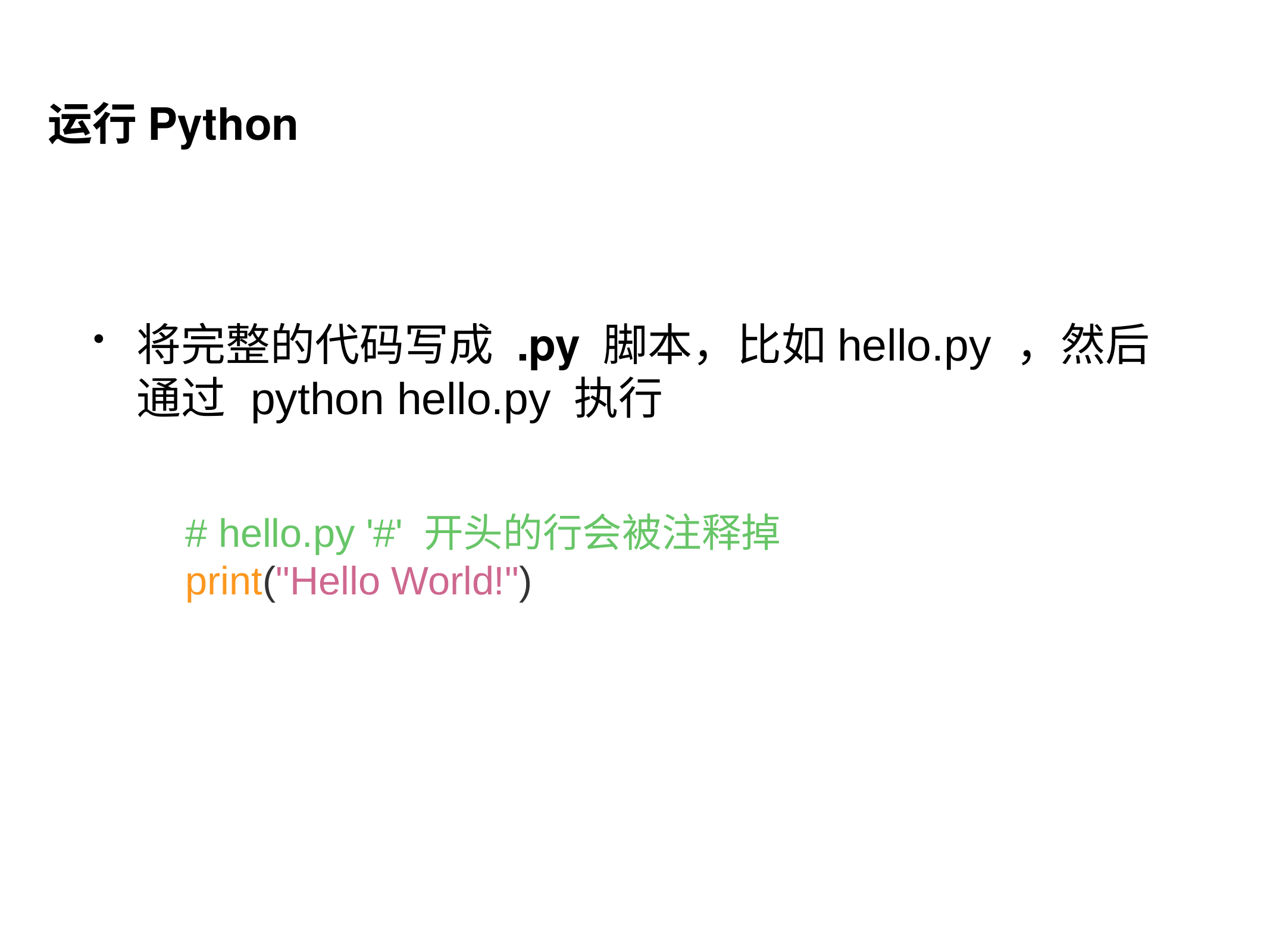

运行Python
将完整的代码写成 .py 脚本，比如 hello.py ，然后通过 python hello.py 执行
# hello.py '#' 开头的行会被注释掉
print("Hello World!")